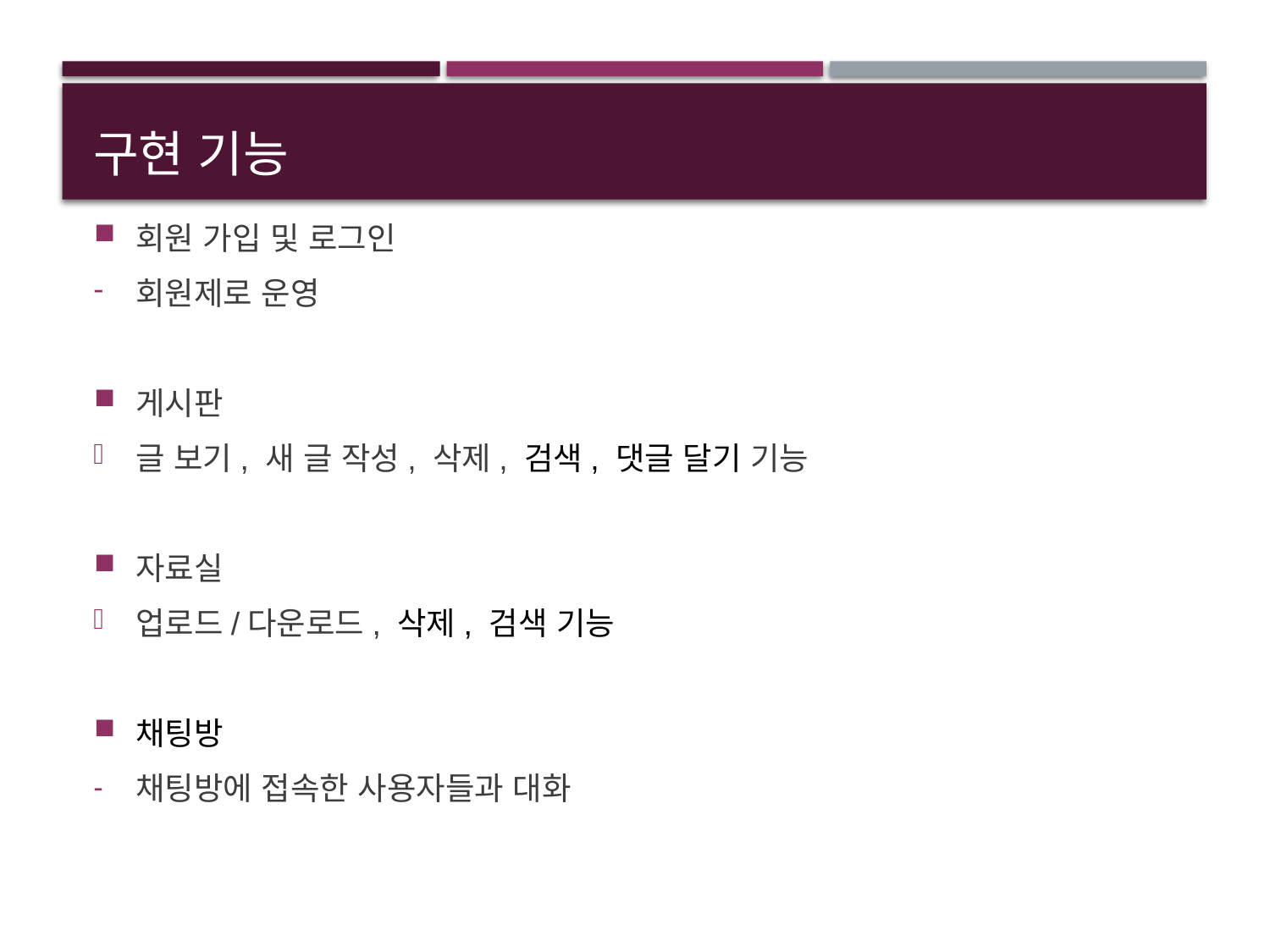

# 구현 기능
회원 가입 및 로그인
회원제로 운영

게시판
글 보기, 새 글 작성, 삭제, 검색, 댓글 달기 기능

자료실
업로드/다운로드, 삭제, 검색 기능

채팅방
채팅방에 접속한 사용자들과 대화